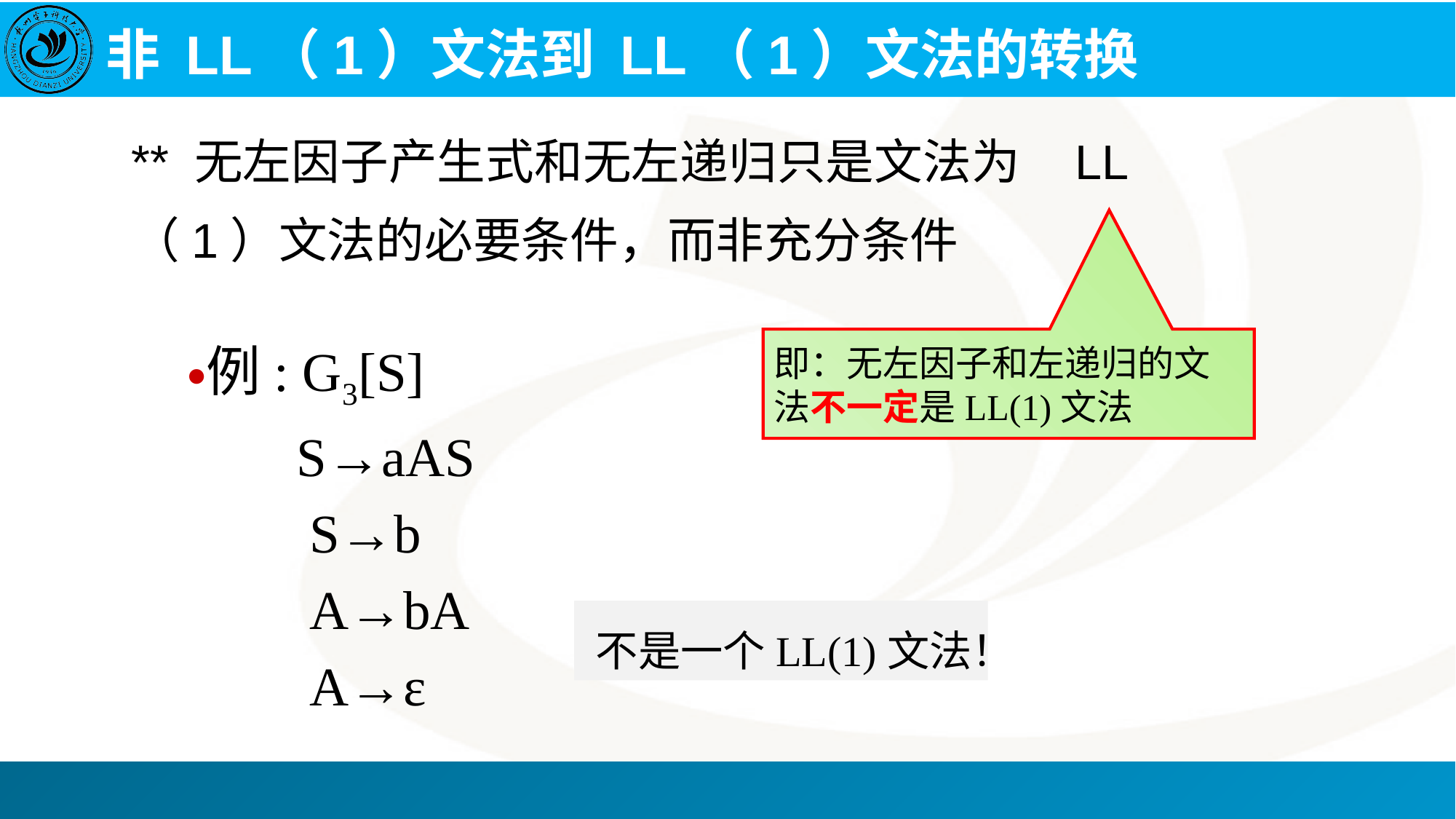

# 非 LL（1）文法到 LL（1）文法的转换
** 无左因子产生式和无左递归只是文法为    LL（1）文法的必要条件，而非充分条件
即：无左因子和左递归的文法不一定是LL(1)文法
例: G3[S]
        S→aAS
　　S→b
　　A→bA
　　A→ε
不是一个LL(1)文法！
54